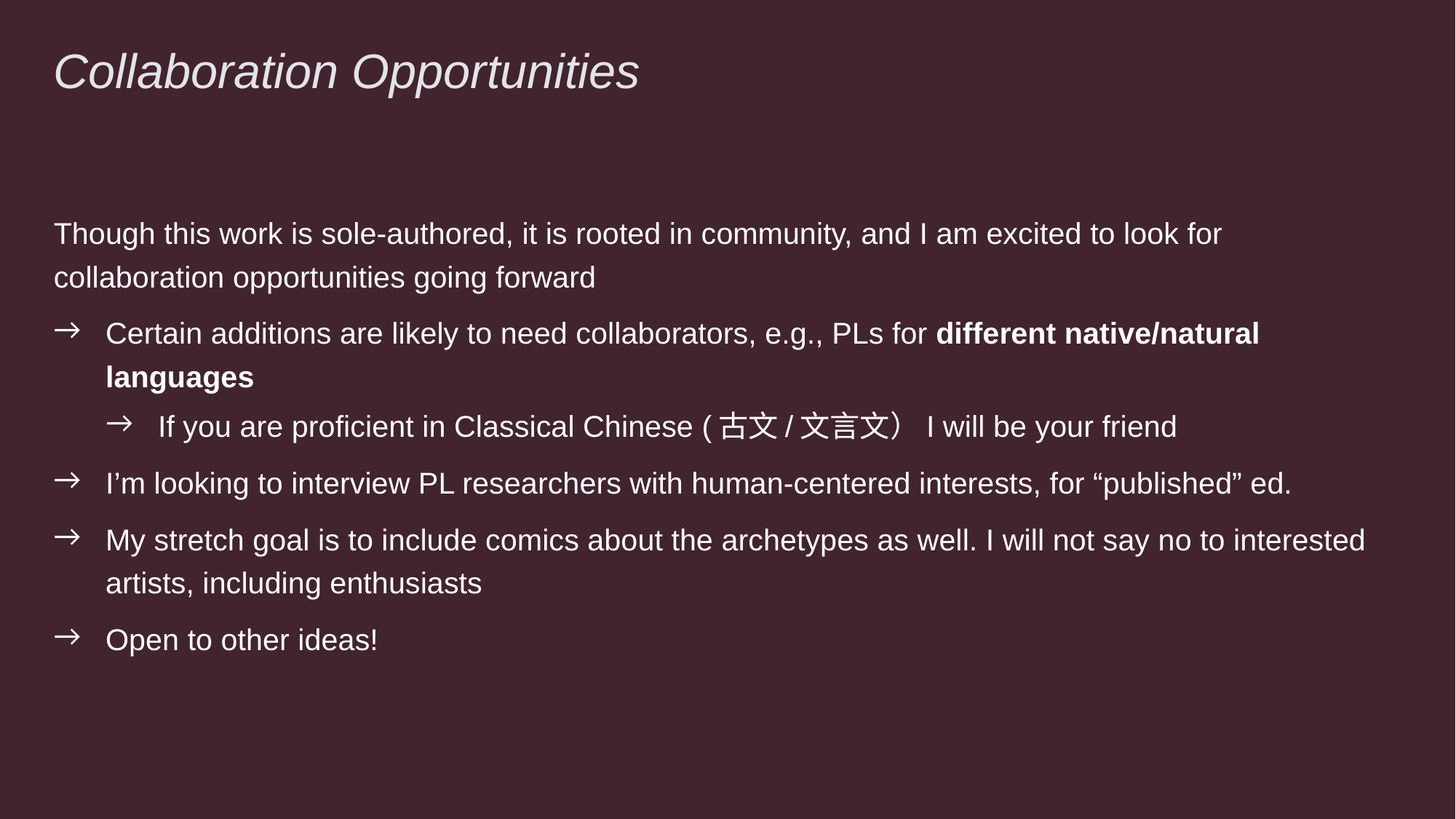

# Collaboration Opportunities
Though this work is sole-authored, it is rooted in community, and I am excited to look for collaboration opportunities going forward
Certain additions are likely to need collaborators, e.g., PLs for different native/natural languages
If you are proficient in Classical Chinese (古文/文言文）I will be your friend
I’m looking to interview PL researchers with human-centered interests, for “published” ed.
My stretch goal is to include comics about the archetypes as well. I will not say no to interested artists, including enthusiasts
Open to other ideas!